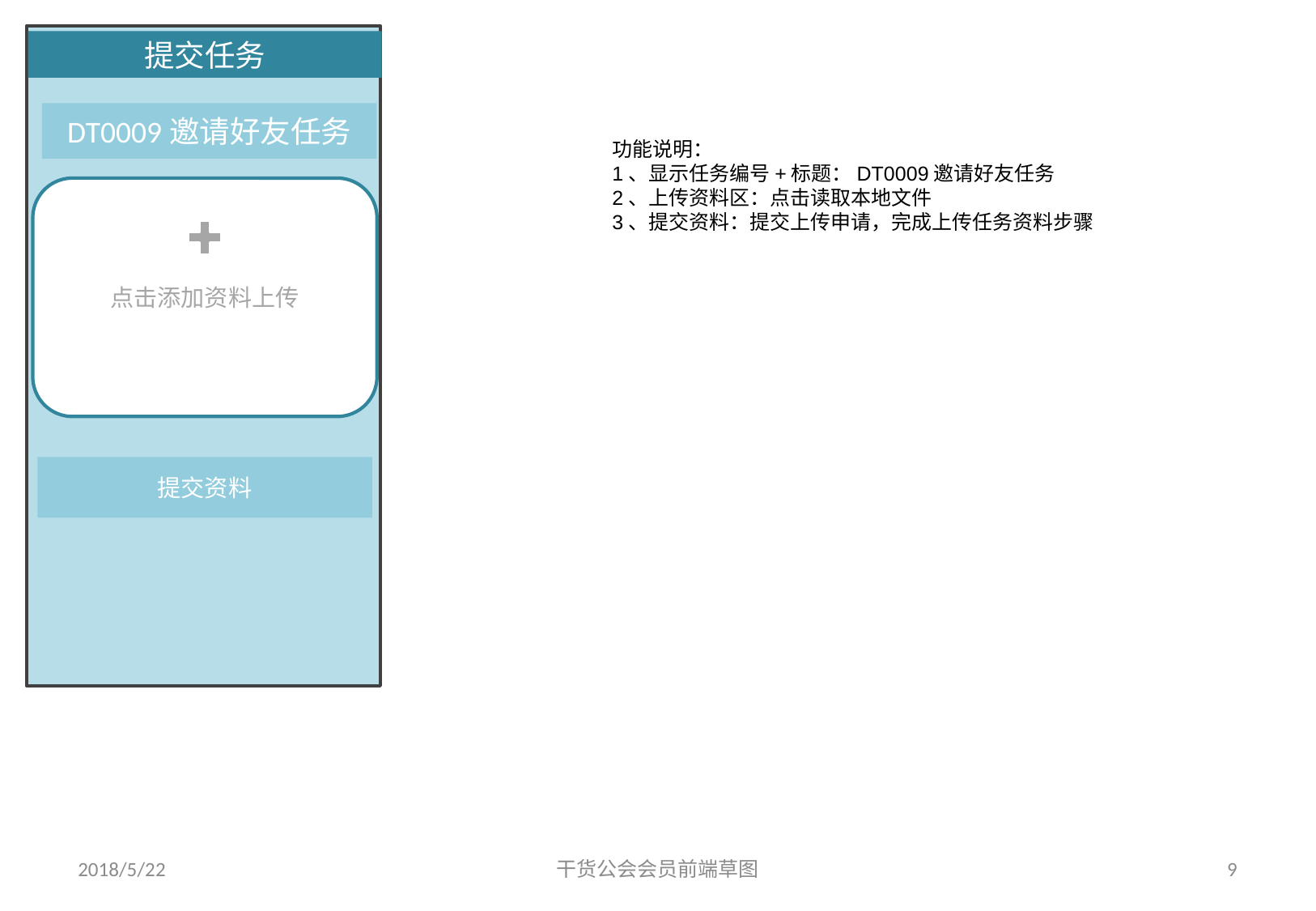

提交任务
DT0009邀请好友任务
点击添加资料上传
提交资料
功能说明：
1、显示任务编号+标题：DT0009邀请好友任务
2、上传资料区：点击读取本地文件
3、提交资料：提交上传申请，完成上传任务资料步骤

2018/5/22
干货公会会员前端草图
9